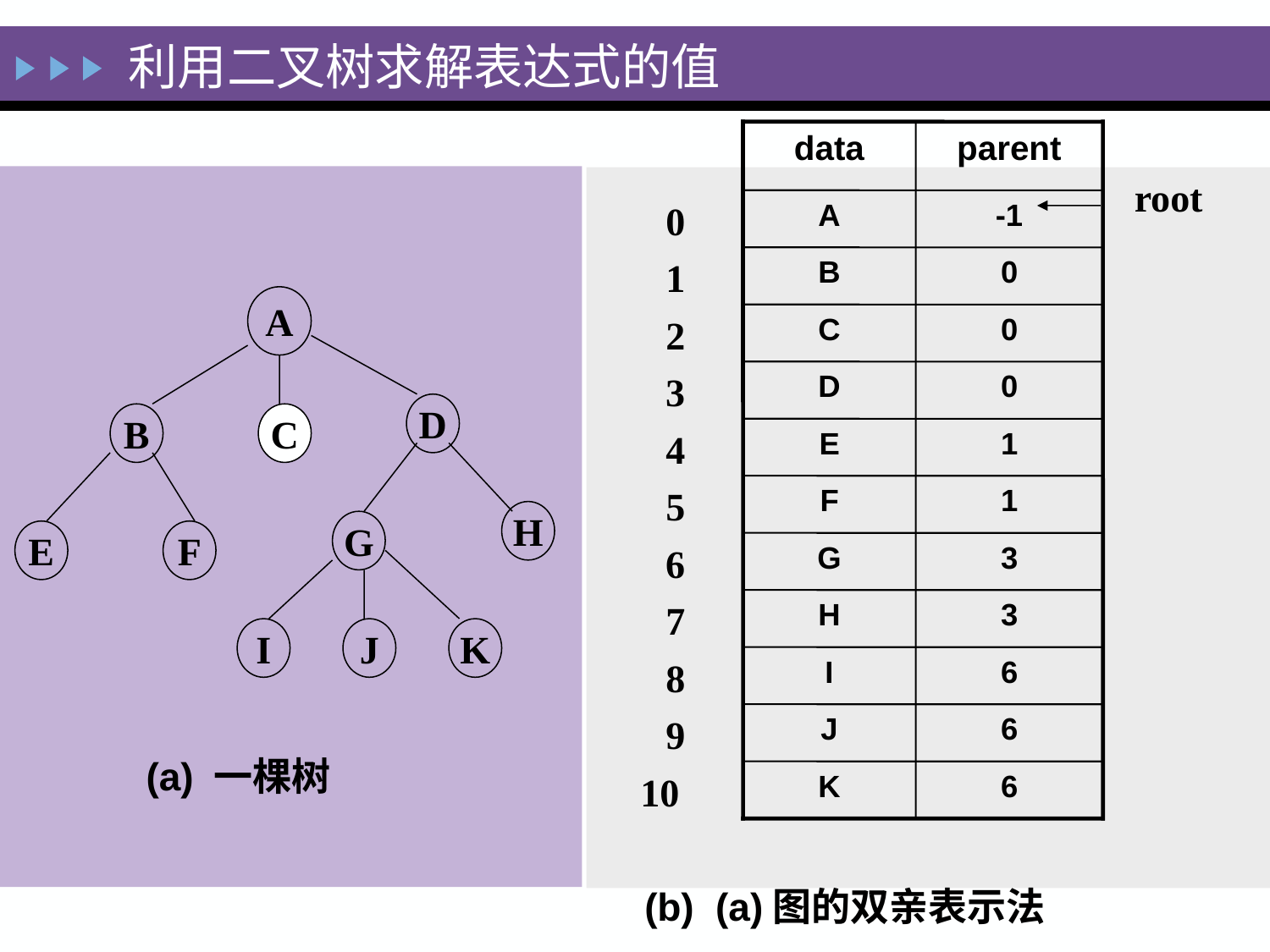

利用二叉树求解表达式的值
data

parent

0
A

-1
1
B

0
2
C

0
3
D

0
4
E

1
5
F

1
6
G

3
7
H

3
8
I

6
9
J

6
10
K

6

    (b)  (a)图的双亲表示法

root

A

D
B
C

H
G
E
F

I
J
K
           (a) 一棵树